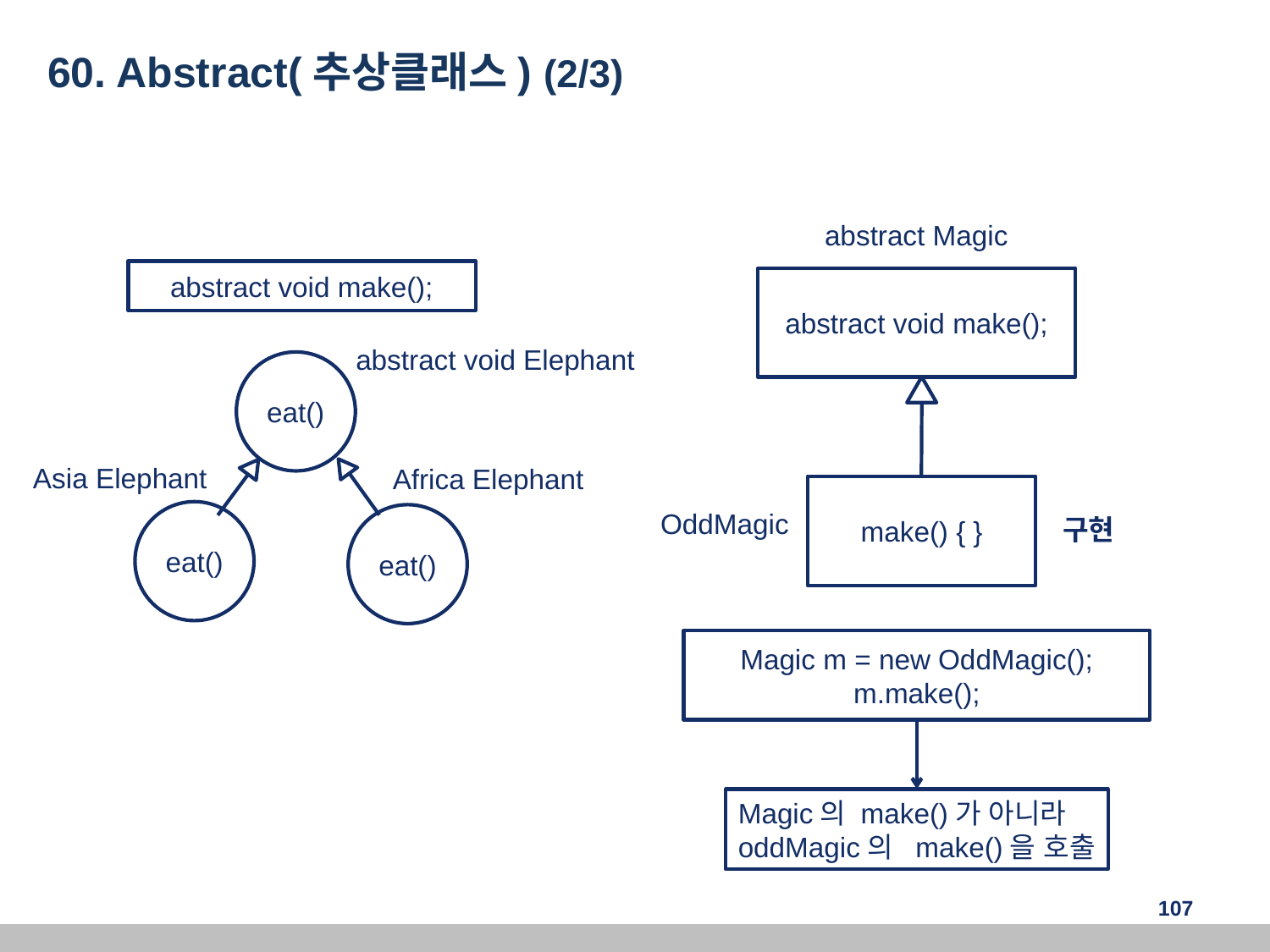

60. Abstract(추상클래스) (2/3)
abstract Magic
abstract void make();
make() { }
 구현

OddMagic
Magic m = new OddMagic();
m.make();
Magic의 make()가 아니라
oddMagic의  make()을 호출
abstract void make();
abstract void Elephant
Asia Elephant
Africa Elephant
eat()

eat()
eat()
107